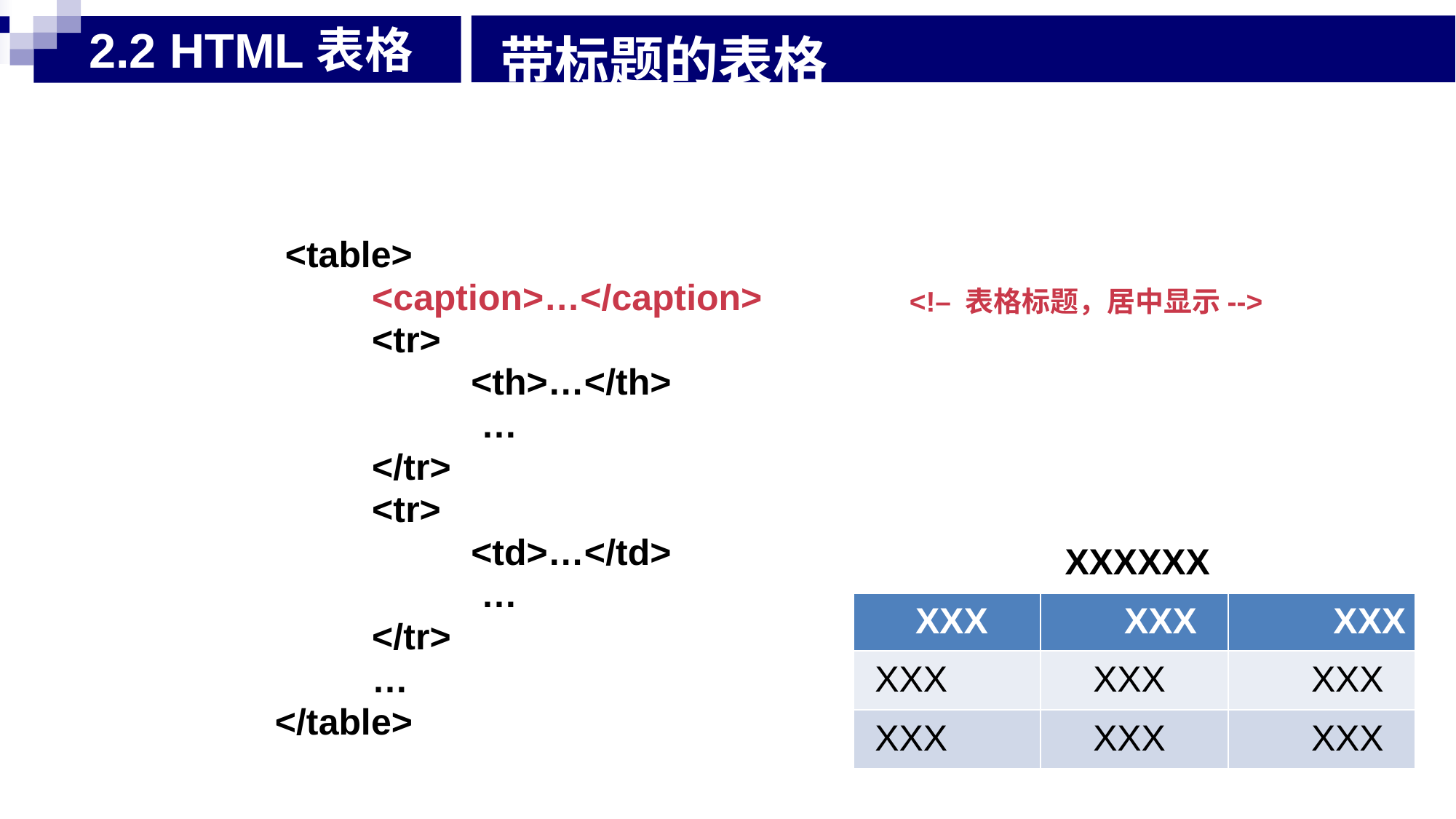

2.2 HTML表格
带标题的表格
	<table>
		<caption>…</caption>
		<tr>
			<th>…</th>
				…
		</tr>
		<tr>
			<td>…</td>
				…
		</tr>
		…
</table>
	<!– 表格标题，居中显示-->

			XXXXXX
		XXX               XXX               XXX
XXX                XXX                XXX
XXX                XXX                XXX